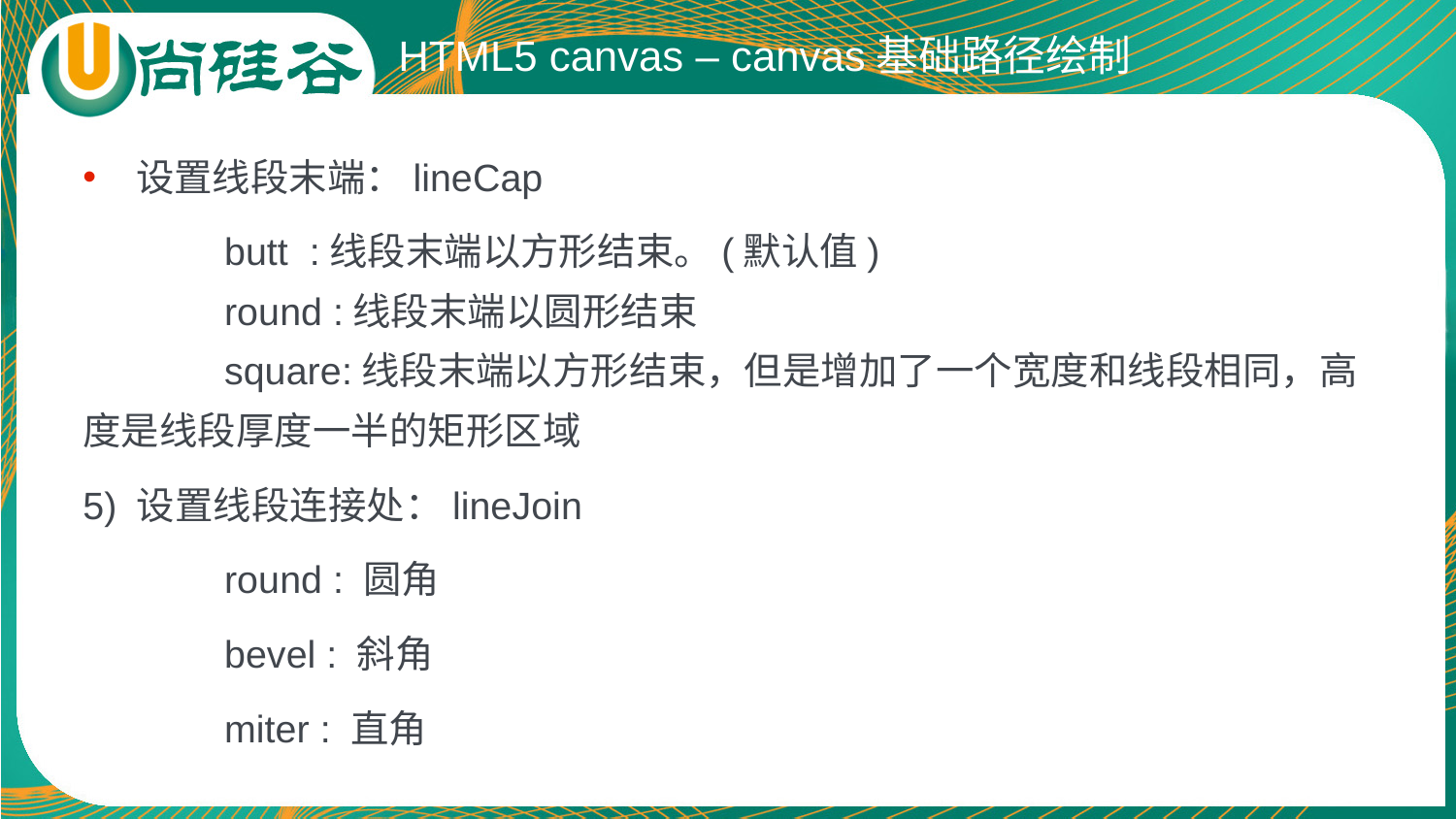

# HTML5 canvas – canvas基础路径绘制
设置线段末端：lineCap
	butt  :线段末端以方形结束。(默认值)
	round :线段末端以圆形结束
	square:线段末端以方形结束，但是增加了一个宽度和线段相同，高度是线段厚度一半的矩形区域
5) 设置线段连接处：lineJoin
	round : 圆角
	bevel : 斜角
	miter : 直角